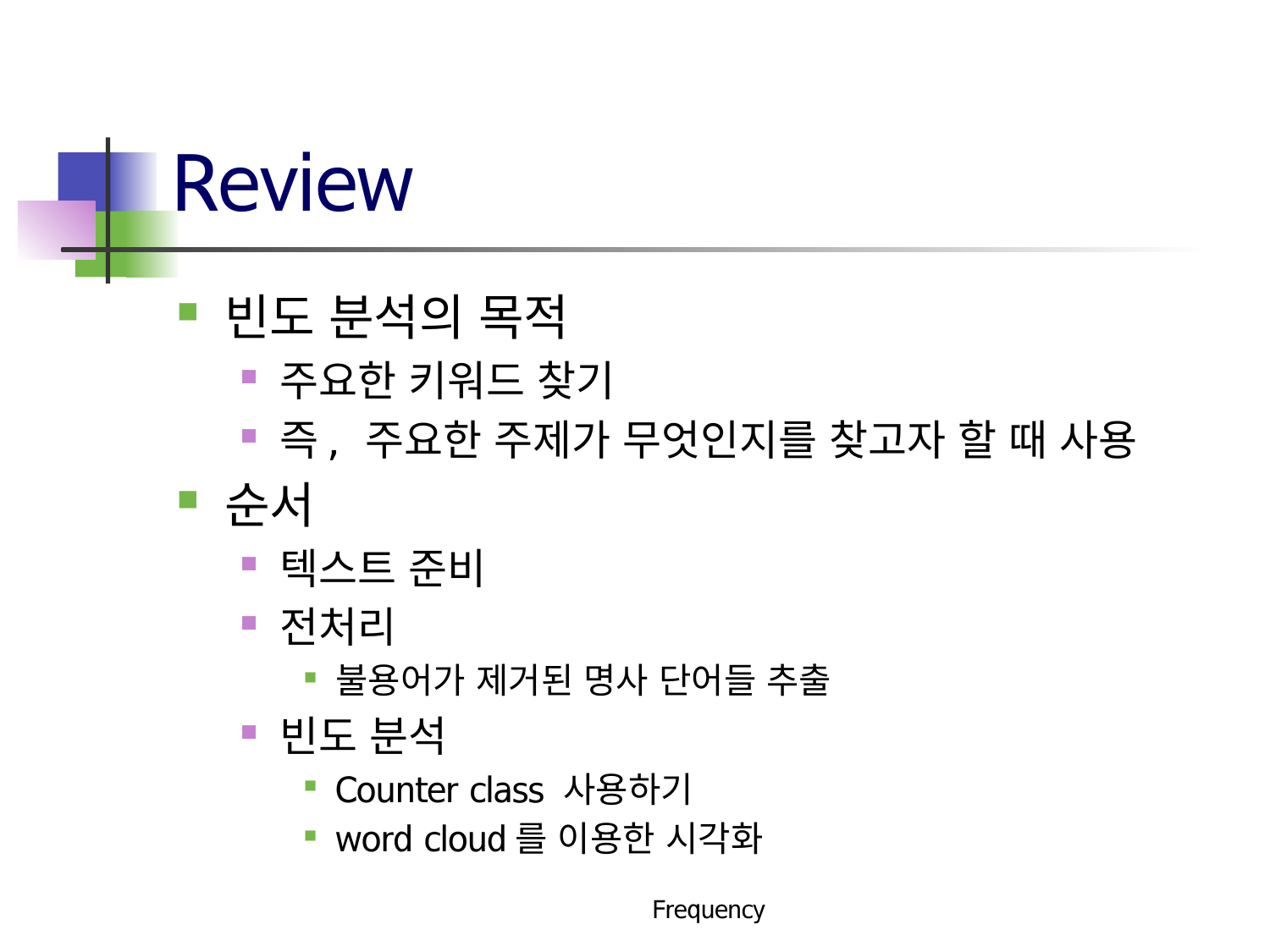

# Review
빈도 분석의 목적
주요한 키워드 찾기
즉, 주요한 주제가 무엇인지를 찾고자 할 때 사용
순서
텍스트 준비
전처리
불용어가 제거된 명사 단어들 추출
빈도 분석
Counter class 사용하기
word cloud를 이용한 시각화

Frequency